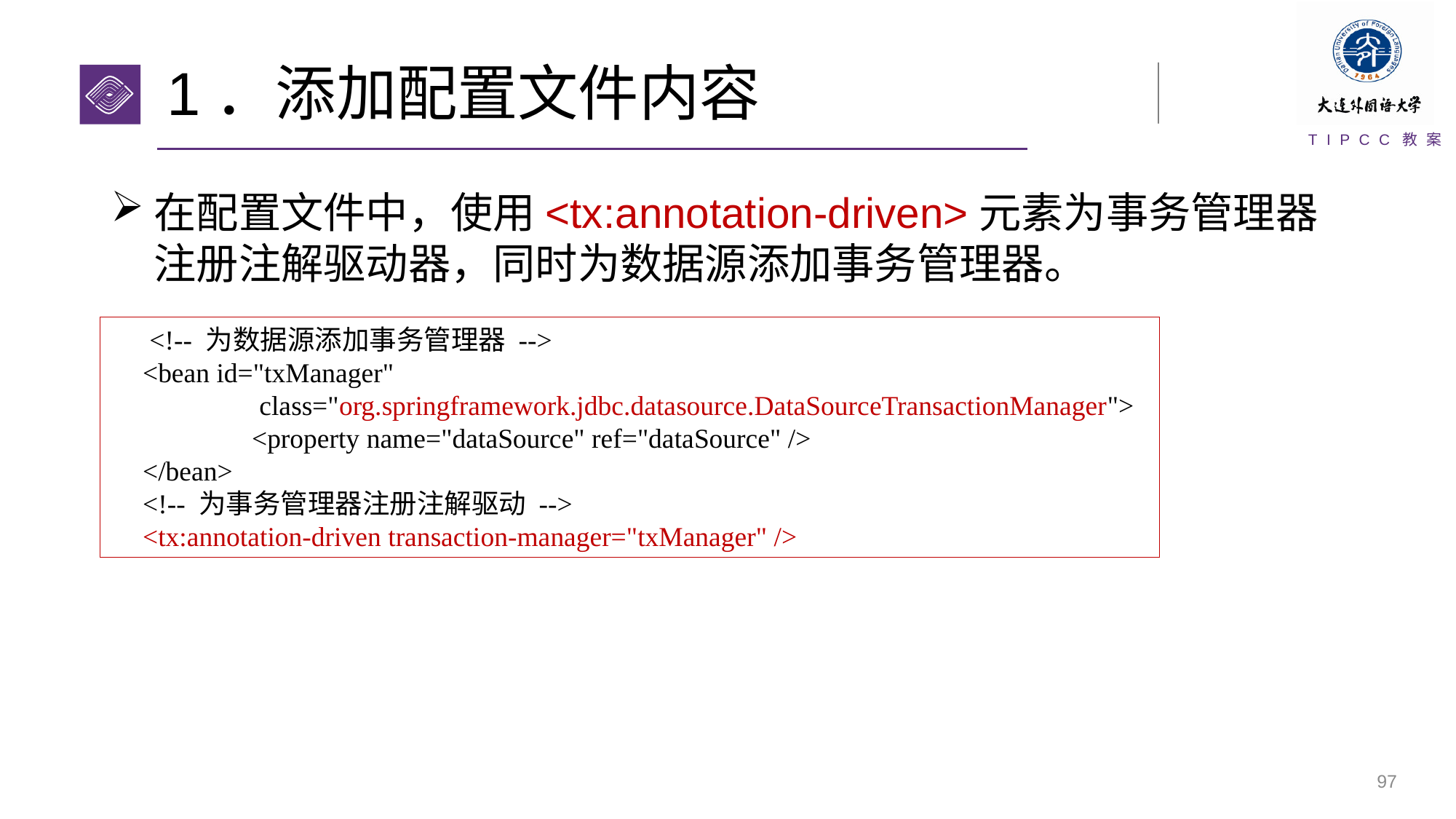

# 1．添加配置文件内容
在配置文件中，使用<tx:annotation-driven>元素为事务管理器注册注解驱动器，同时为数据源添加事务管理器。
 <!-- 为数据源添加事务管理器 -->
<bean id="txManager"
	 class="org.springframework.jdbc.datasource.DataSourceTransactionManager">
	<property name="dataSource" ref="dataSource" />
</bean>
<!-- 为事务管理器注册注解驱动 -->
<tx:annotation-driven transaction-manager="txManager" />
97